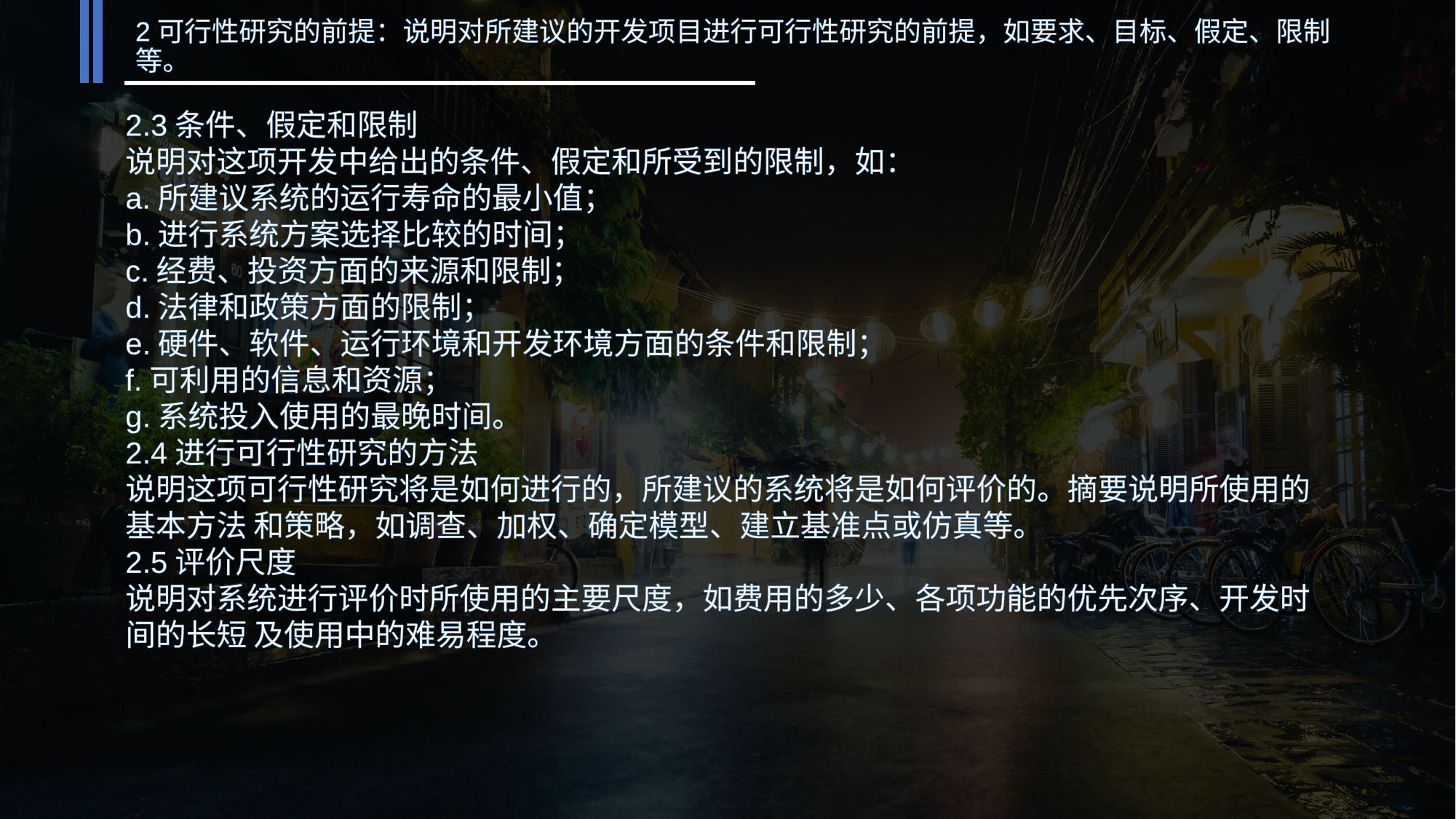

2可行性研究的前提：说明对所建议的开发项目进行可行性研究的前提，如要求、目标、假定、限制等。
2.3条件、假定和限制
说明对这项开发中给出的条件、假定和所受到的限制，如：
a.所建议系统的运行寿命的最小值；
b.进行系统方案选择比较的时间；
c.经费、投资方面的来源和限制；
d.法律和政策方面的限制；
e.硬件、软件、运行环境和开发环境方面的条件和限制；
f.可利用的信息和资源；
g.系统投入使用的最晚时间。
2.4进行可行性研究的方法
说明这项可行性研究将是如何进行的，所建议的系统将是如何评价的。摘要说明所使用的基本方法 和策略，如调查、加权、确定模型、建立基准点或仿真等。
2.5评价尺度
说明对系统进行评价时所使用的主要尺度，如费用的多少、各项功能的优先次序、开发时间的长短 及使用中的难易程度。